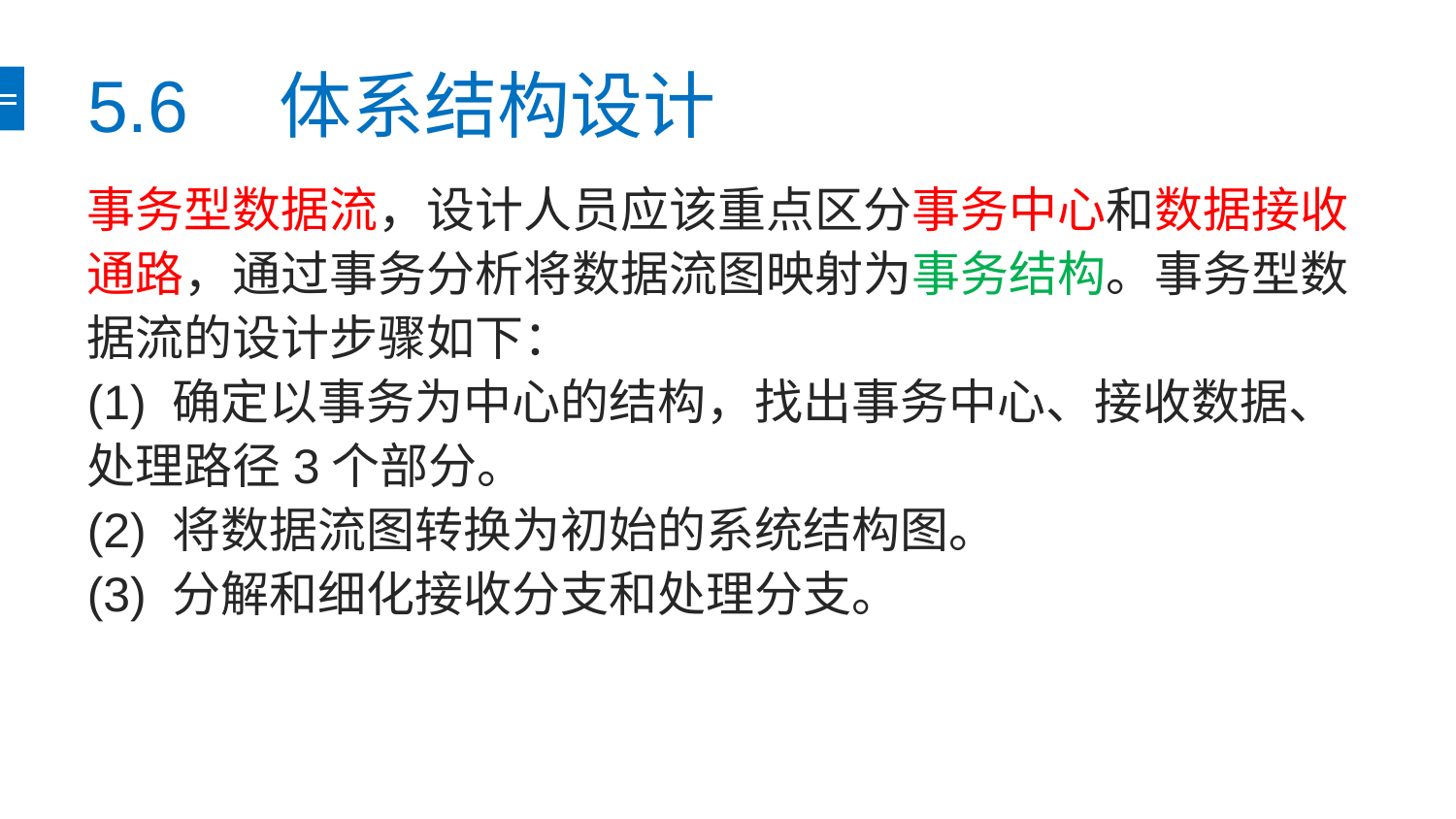

# 5.6　体系结构设计
事务型数据流，设计人员应该重点区分事务中心和数据接收通路，通过事务分析将数据流图映射为事务结构。事务型数据流的设计步骤如下：
(1) 确定以事务为中心的结构，找出事务中心、接收数据、处理路径3个部分。
(2) 将数据流图转换为初始的系统结构图。
(3) 分解和细化接收分支和处理分支。